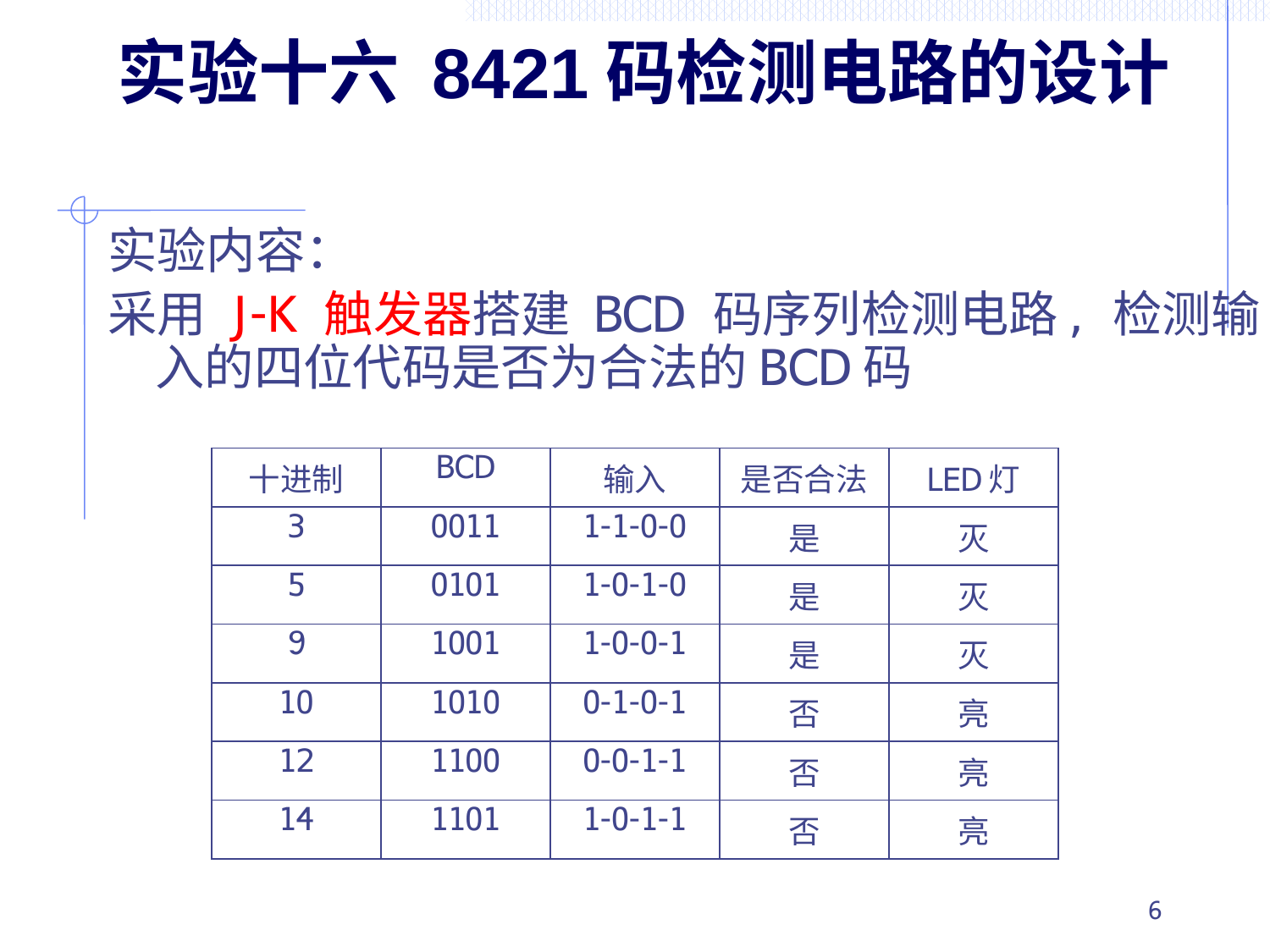

# 实验十六 8421码检测电路的设计
实验内容：
采用 J-K 触发器搭建 BCD 码序列检测电路, 检测输入的四位代码是否为合法的BCD码

| 十进制 | BCD | 输入 | 是否合法 | LED灯 |
| --- | --- | --- | --- | --- |
| 3 | 0011 | 1-1-0-0 | 是 | 灭 |
| 5 | 0101 | 1-0-1-0 | 是 | 灭 |
| 9 | 1001 | 1-0-0-1 | 是 | 灭 |
| 10 | 1010 | 0-1-0-1 | 否 | 亮 |
| 12 | 1100 | 0-0-1-1 | 否 | 亮 |
| 14 | 1101 | 1-0-1-1 | 否 | 亮 |
6